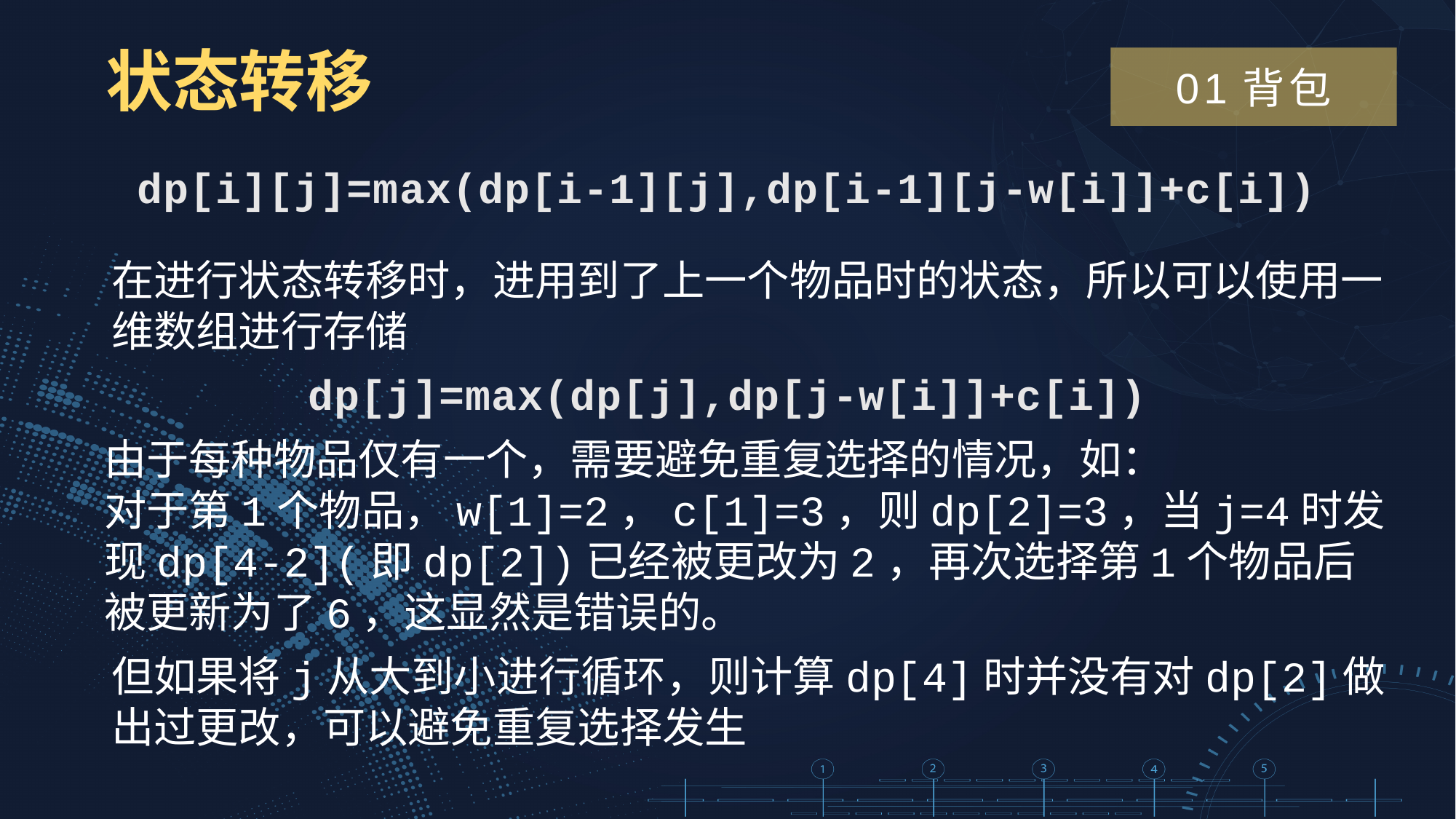

状态转移
01背包
dp[i][j]=max(dp[i-1][j],dp[i-1][j-w[i]]+c[i])
在进行状态转移时，进用到了上一个物品时的状态，所以可以使用一维数组进行存储
dp[j]=max(dp[j],dp[j-w[i]]+c[i])
由于每种物品仅有一个，需要避免重复选择的情况，如：
对于第1个物品，w[1]=2，c[1]=3，则dp[2]=3，当j=4时发现dp[4-2](即dp[2])已经被更改为2，再次选择第1个物品后被更新为了6，这显然是错误的。
但如果将j从大到小进行循环，则计算dp[4]时并没有对dp[2]做出过更改，可以避免重复选择发生